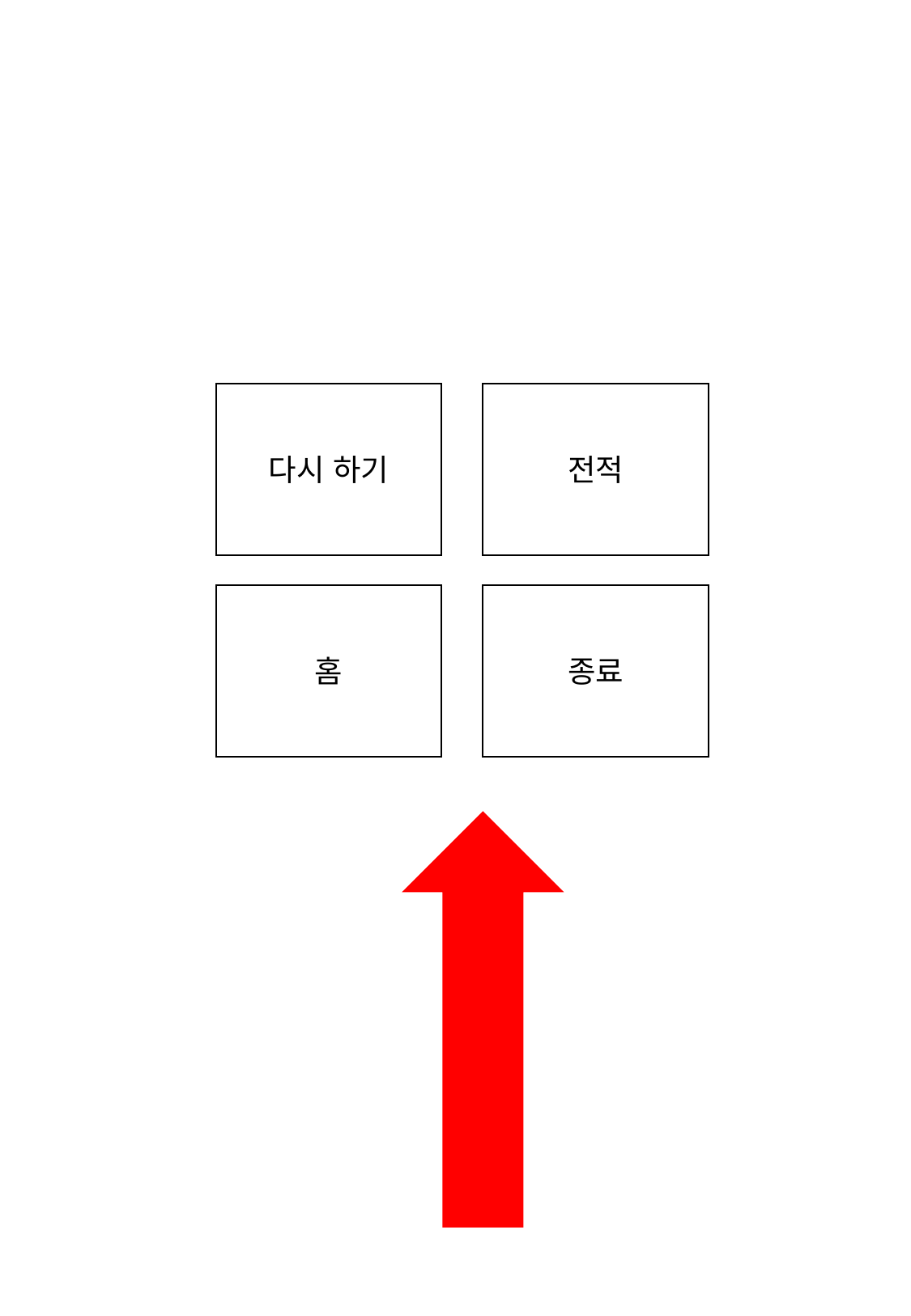

게임 끝났을 때
게임 끝났을떄
메뉴 박스는 밑에서
 올라오는 애니메이션
전적
다시 하기
종료
홈
다시 하기 : 12
전적 : 9 or 10
홈 : 7
종료 : 16